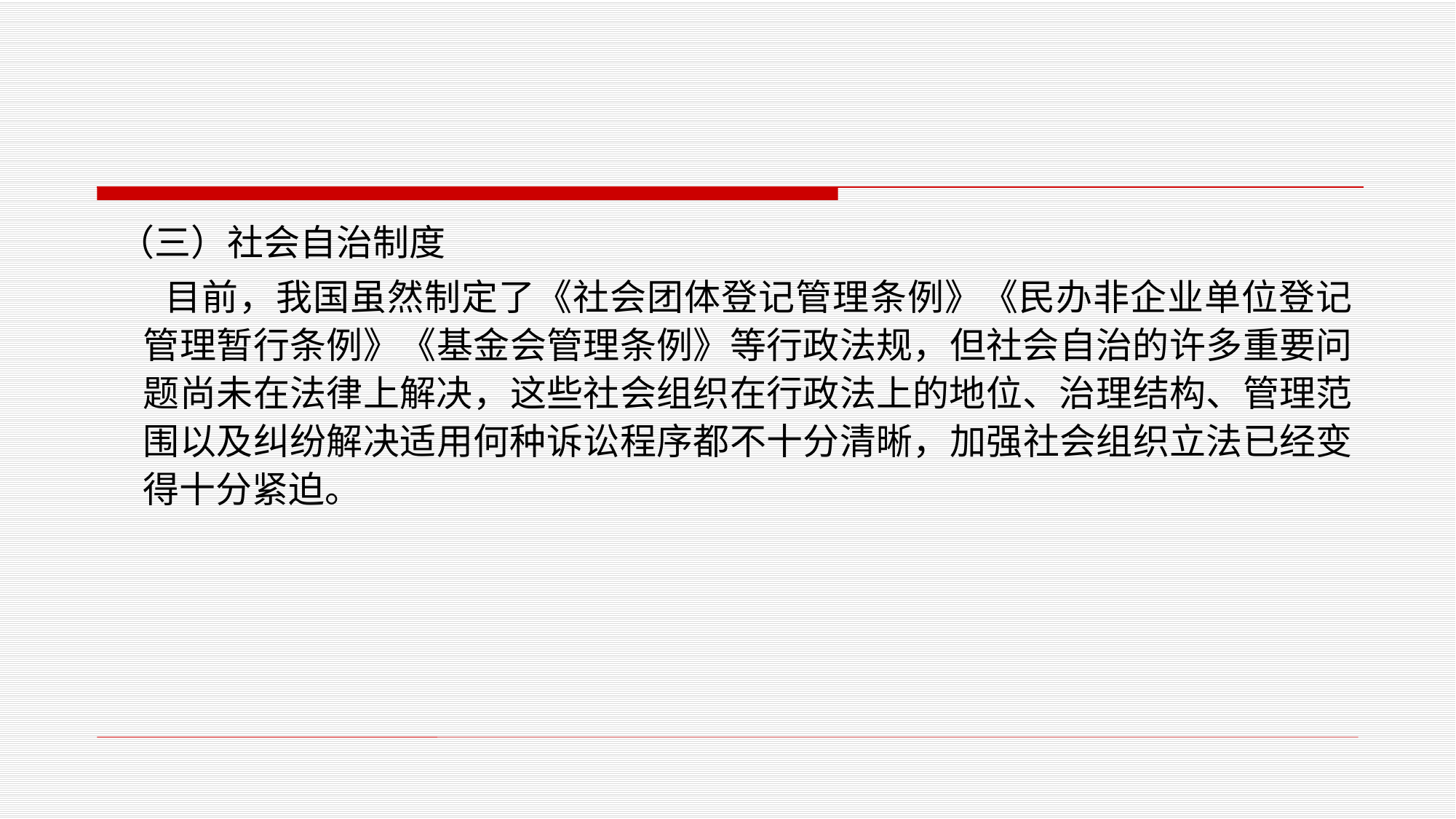

#
 （三）社会自治制度
      目前，我国虽然制定了《社会团体登记管理条例》《民办非企业单位登记管理暂行条例》《基金会管理条例》等行政法规，但社会自治的许多重要问题尚未在法律上解决，这些社会组织在行政法上的地位、治理结构、管理范围以及纠纷解决适用何种诉讼程序都不十分清晰，加强社会组织立法已经变得十分紧迫。